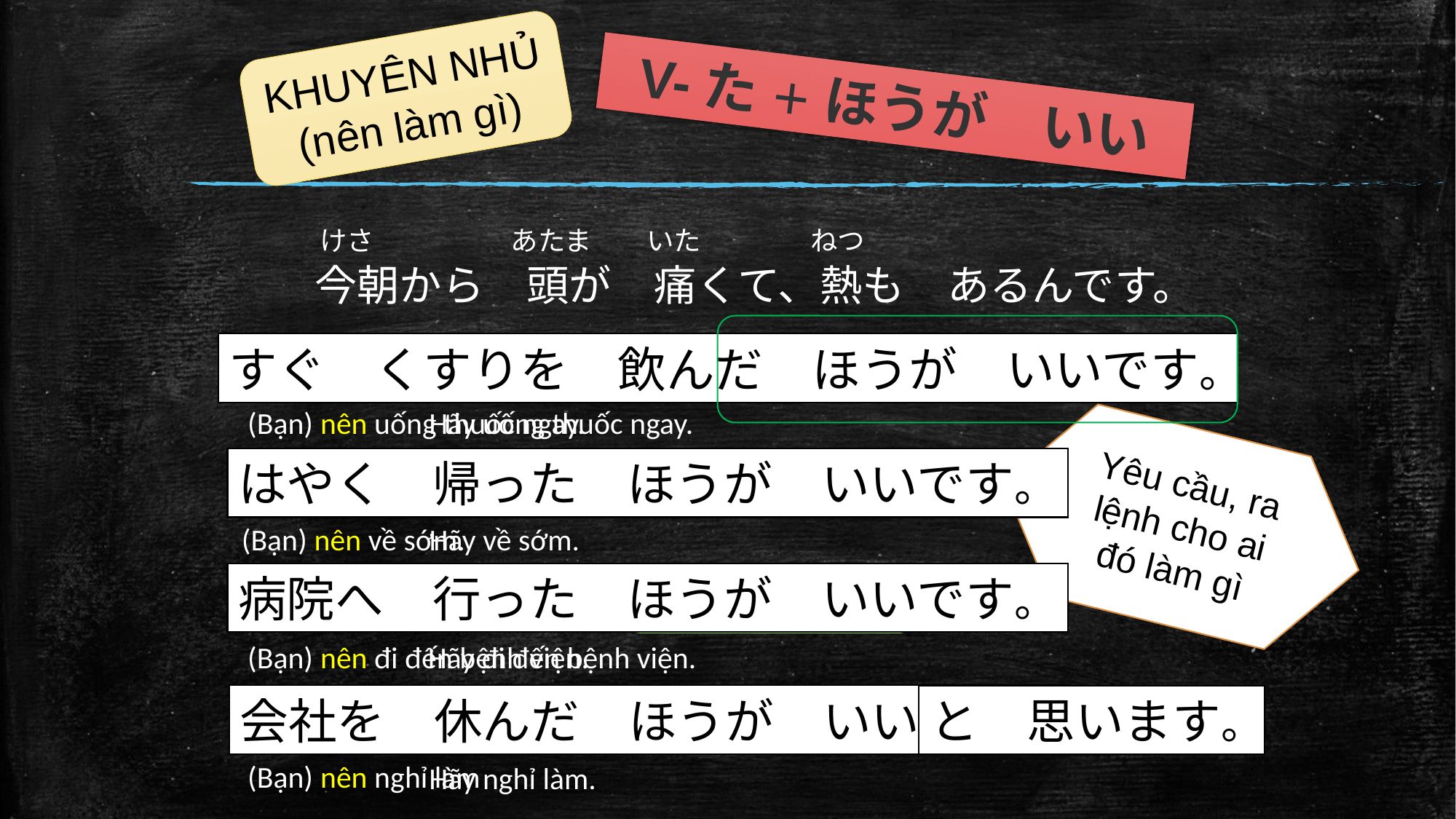

KHUYÊN NHỦ
(nên làm gì)
V-た ＋ ほうが　いい
けさ　　　　　あたま　　いた　　　　ねつ
今朝から　頭が　痛くて、熱も　あるんです。

すぐ　くすりを　飲んだ　ほうが　いいです。
すぐ　くすりを　飲んで　ください。

(Bạn) nên uống thuốc ngay.
Hãy uống thuốc ngay.
Yêu cầu, ra lệnh cho ai đó làm gì
はやく　帰った　ほうが　いいです。
はやく　帰って　ください。

(Bạn) nên về sớm.
Hãy về sớm.
病院へ　行った　ほうが　いいです。
病院へ　行って　ください。

(Bạn) nên đi đến bệnh viện.
Hãy đi đến bệnh viện.
会社を　休んだ　ほうが　いいです。
と　思います。
会社を　休んで　ください。

(Bạn) nên nghỉ làm
Hãy nghỉ làm.